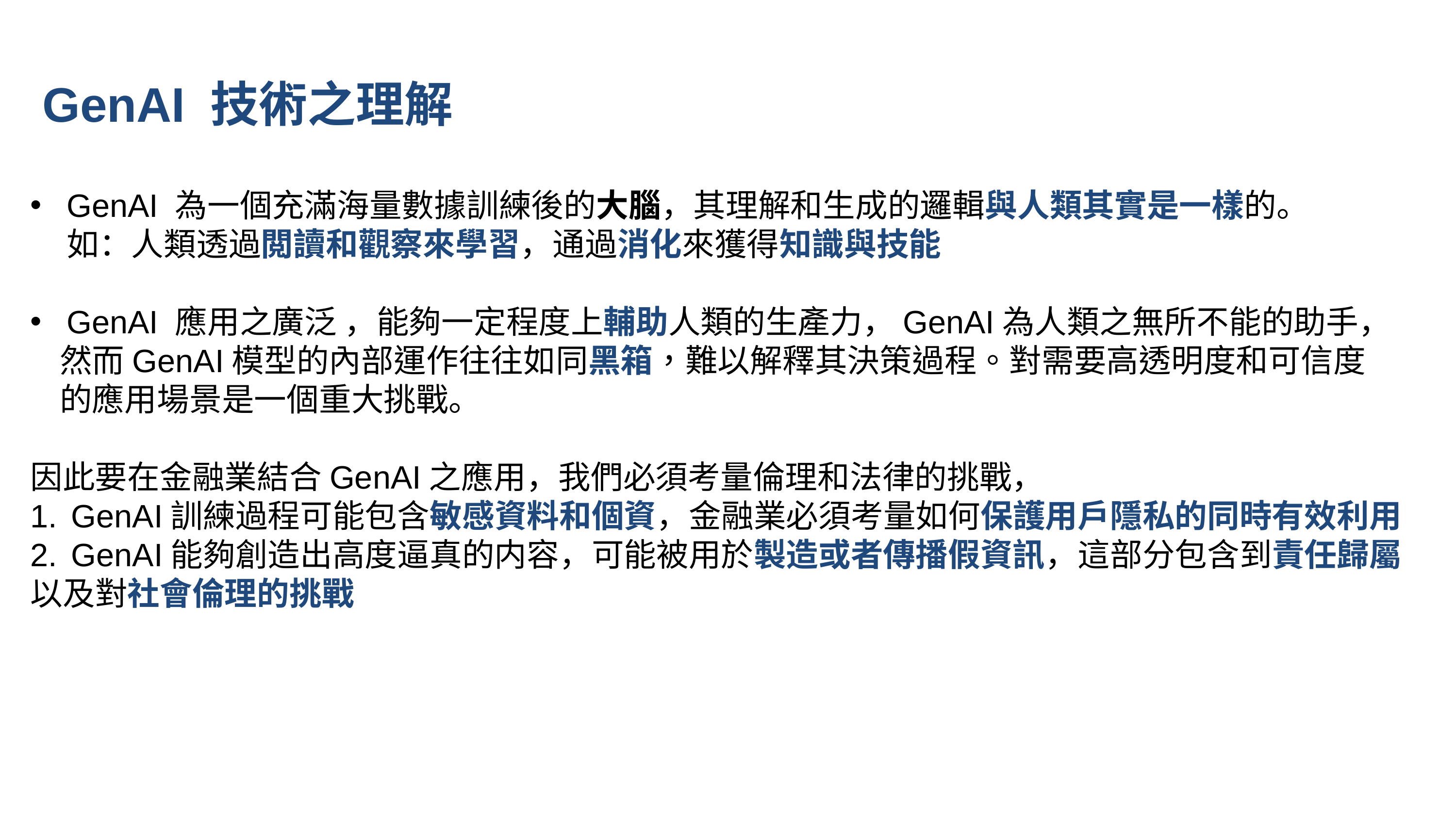

GenAI 技術之理解
GenAI 為一個充滿海量數據訓練後的大腦，其理解和生成的邏輯與人類其實是一樣的。
如：人類透過閲讀和觀察來學習，通過消化來獲得知識與技能

GenAI 應用之廣泛 ，能夠一定程度上輔助人類的生產力，GenAI為人類之無所不能的助手，
   然而GenAI模型的內部運作往往如同黑箱，難以解釋其決策過程。對需要高透明度和可信度
   的應用場景是一個重大挑戰。

因此要在金融業結合GenAI之應用，我們必須考量倫理和法律的挑戰，
GenAI訓練過程可能包含敏感資料和個資，金融業必須考量如何保護用戶隱私的同時有效利用
GenAI能夠創造出高度逼真的内容，可能被用於製造或者傳播假資訊，這部分包含到責任歸屬
以及對社會倫理的挑戰